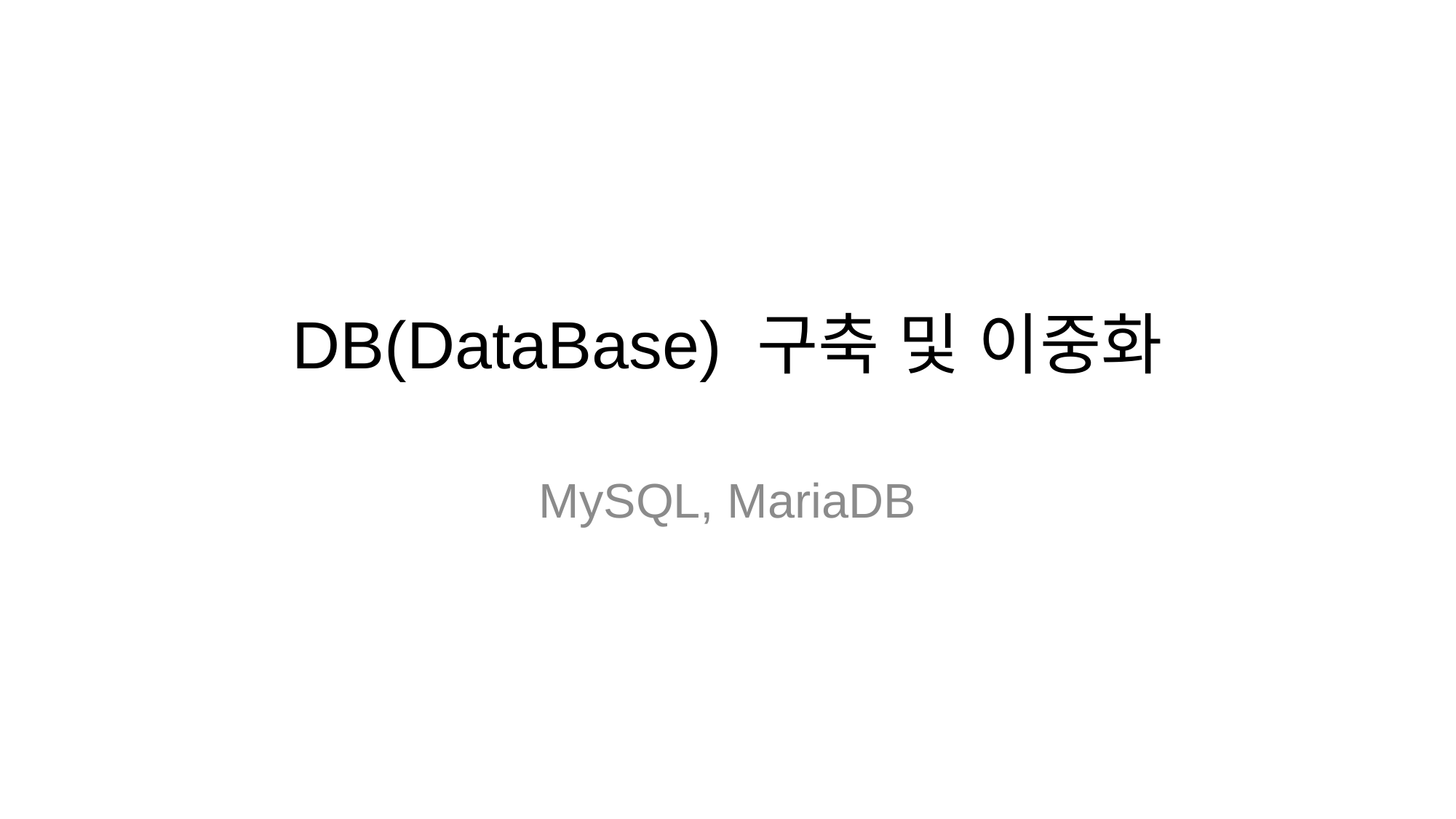

# DB(DataBase) 구축 및 이중화
MySQL, MariaDB